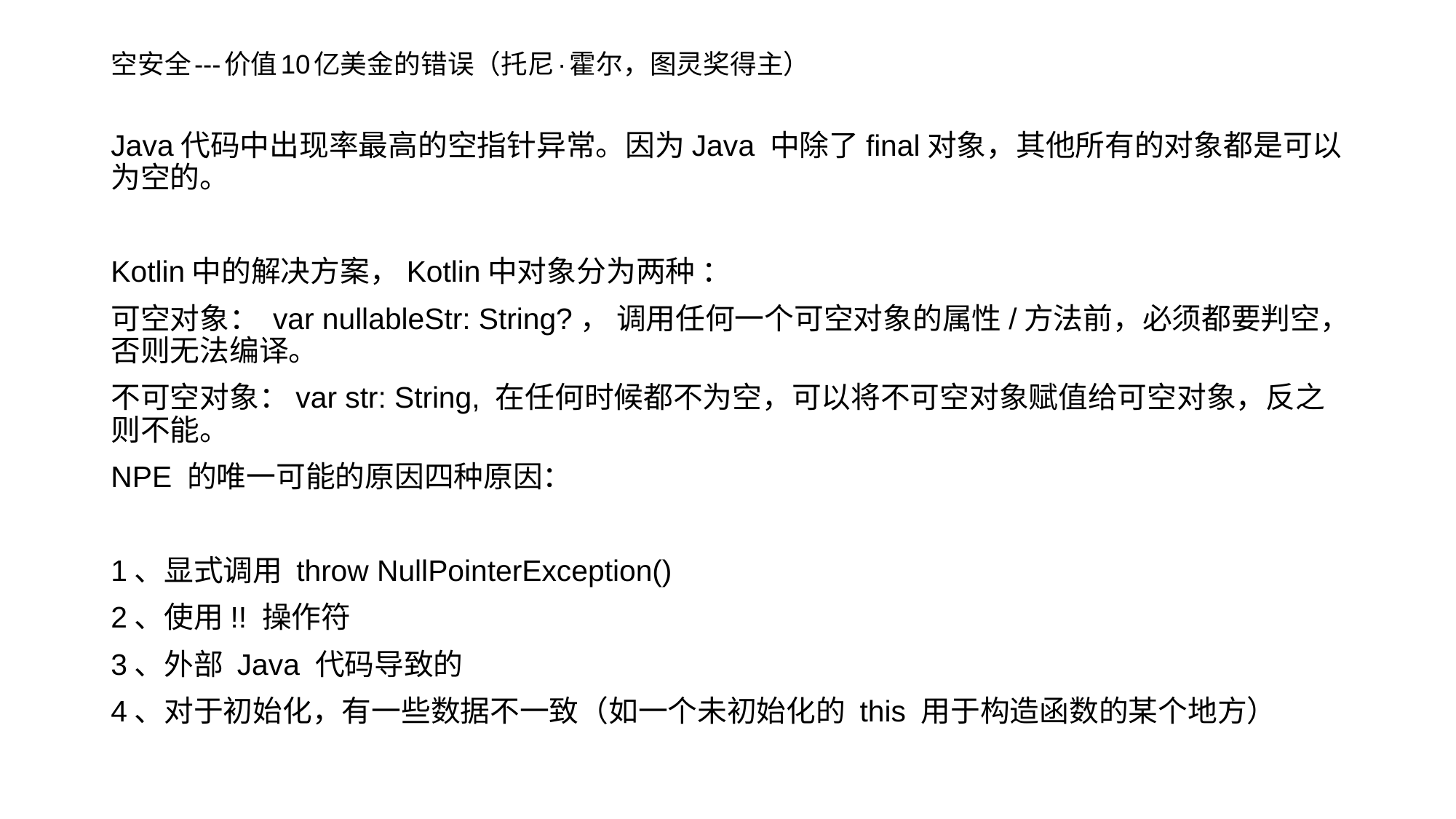

# 空安全---价值10亿美金的错误（托尼·霍尔，图灵奖得主）
Java代码中出现率最高的空指针异常。因为Java 中除了final对象，其他所有的对象都是可以为空的。

Kotlin中的解决方案，Kotlin中对象分为两种 ：
可空对象： var nullableStr: String?， 调用任何一个可空对象的属性/方法前，必须都要判空，否则无法编译。
不可空对象：var str: String, 在任何时候都不为空，可以将不可空对象赋值给可空对象，反之则不能。
NPE 的唯一可能的原因四种原因：

1、显式调用 throw NullPointerException()
2、使用!! 操作符
3、外部 Java 代码导致的
4、对于初始化，有一些数据不一致（如一个未初始化的 this 用于构造函数的某个地方）